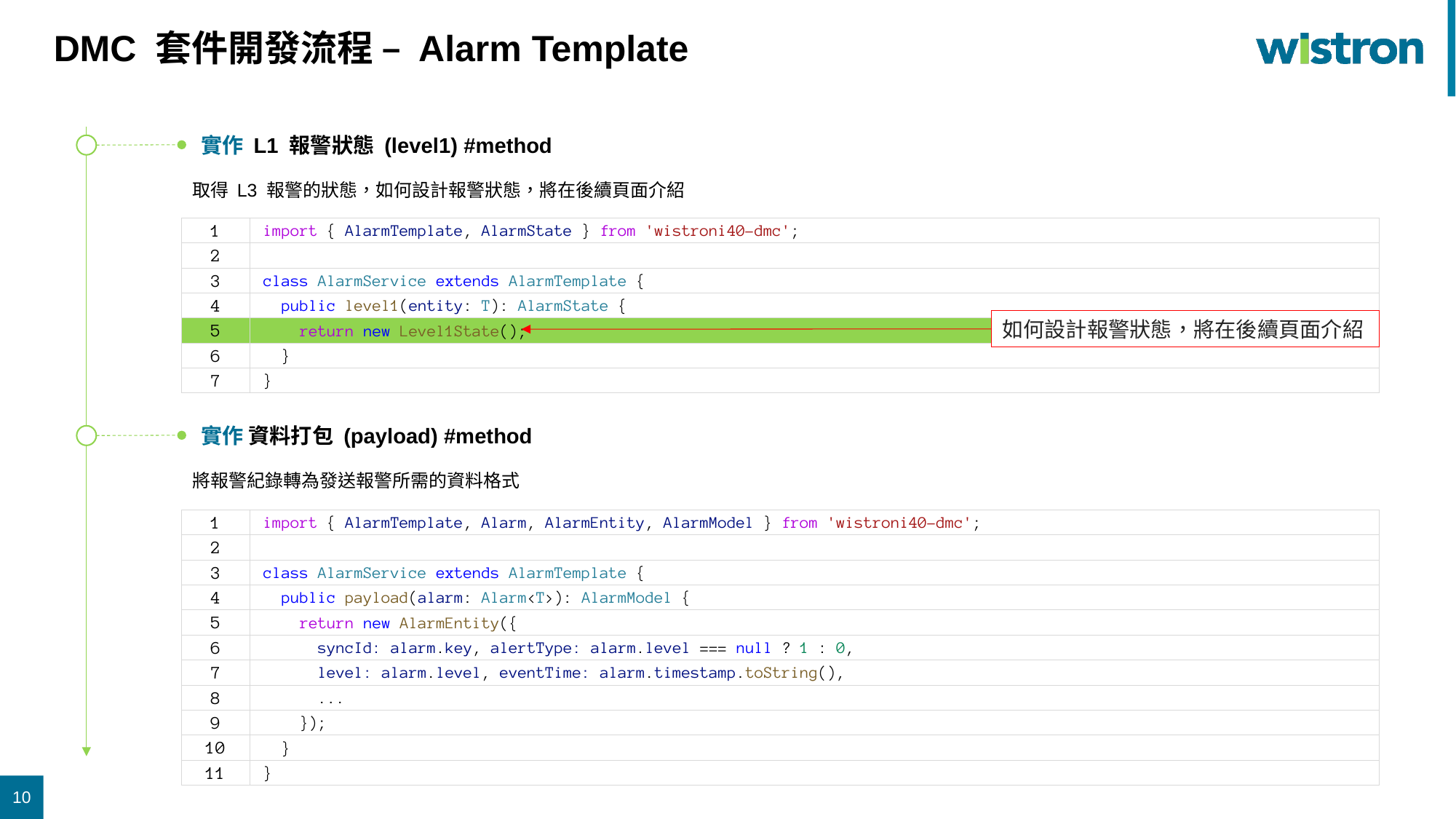

# DMC 套件開發流程 – Alarm Template
實作 L1 報警狀態 (level1) #method

取得 L3 報警的狀態，如何設計報警狀態，將在後續頁面介紹
| 1 | import { AlarmTemplate, AlarmState } from 'wistroni40-dmc'; |
| --- | --- |
| 2 |  |
| 3 | class AlarmService extends AlarmTemplate { |
| 4 | public level1(entity: T): AlarmState { |
| 5 | return new Level1State(); |
| 6 | } |
| 7 | } |
如何設計報警狀態，將在後續頁面介紹

實作 資料打包 (payload) #method

將報警紀錄轉為發送報警所需的資料格式
| 1 | import { AlarmTemplate, Alarm, AlarmEntity, AlarmModel } from 'wistroni40-dmc'; |
| --- | --- |
| 2 |  |
| 3 | class AlarmService extends AlarmTemplate { |
| 4 | public payload(alarm: Alarm<T>): AlarmModel { |
| 5 | return new AlarmEntity({ |
| 6 | syncId: alarm.key, alertType: alarm.level === null ? 1 : 0, |
| 7 | level: alarm.level, eventTime: alarm.timestamp.toString(), |
| 8 | ... |
| 9 | }); |
| 10 | } |
| 11 | } |